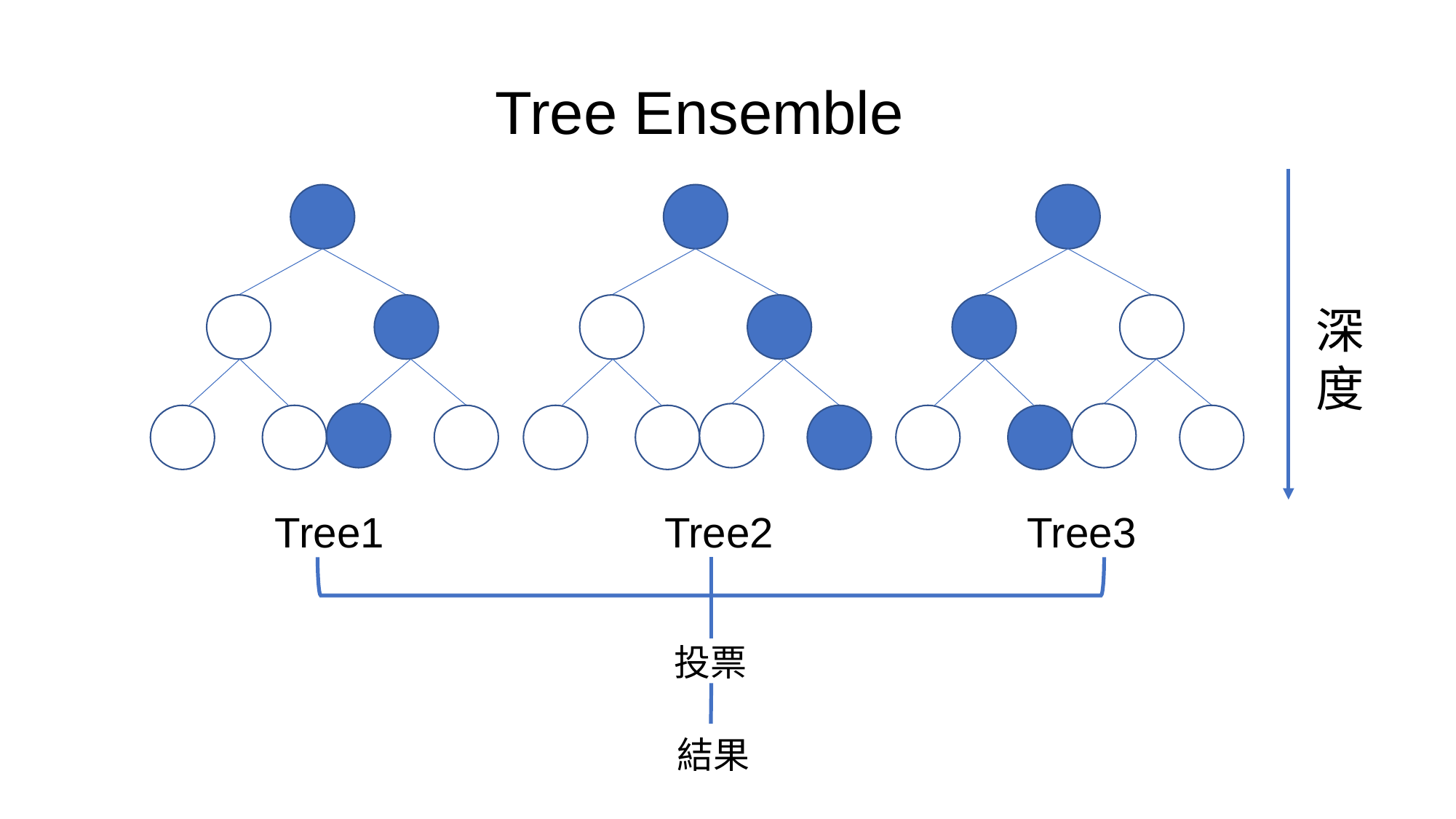

Tree Ensemble

深度

Tree1
Tree2
Tree3
投票
結果